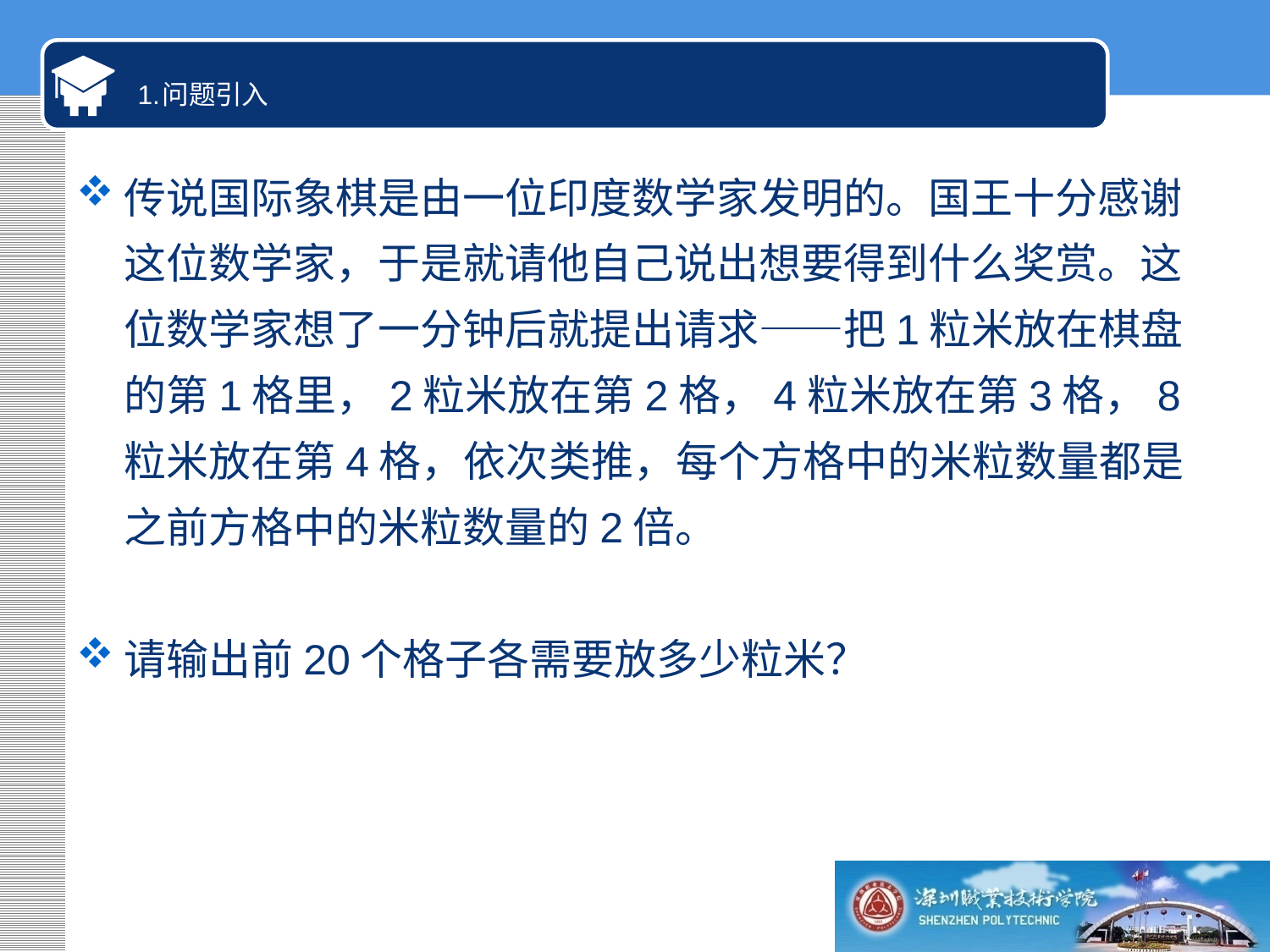

# 1.问题引入
传说国际象棋是由一位印度数学家发明的。国王十分感谢这位数学家，于是就请他自己说出想要得到什么奖赏。这位数学家想了一分钟后就提出请求——把1粒米放在棋盘的第1格里，2粒米放在第2格，4粒米放在第3格，8粒米放在第4格，依次类推，每个方格中的米粒数量都是之前方格中的米粒数量的2倍。

请输出前20个格子各需要放多少粒米？